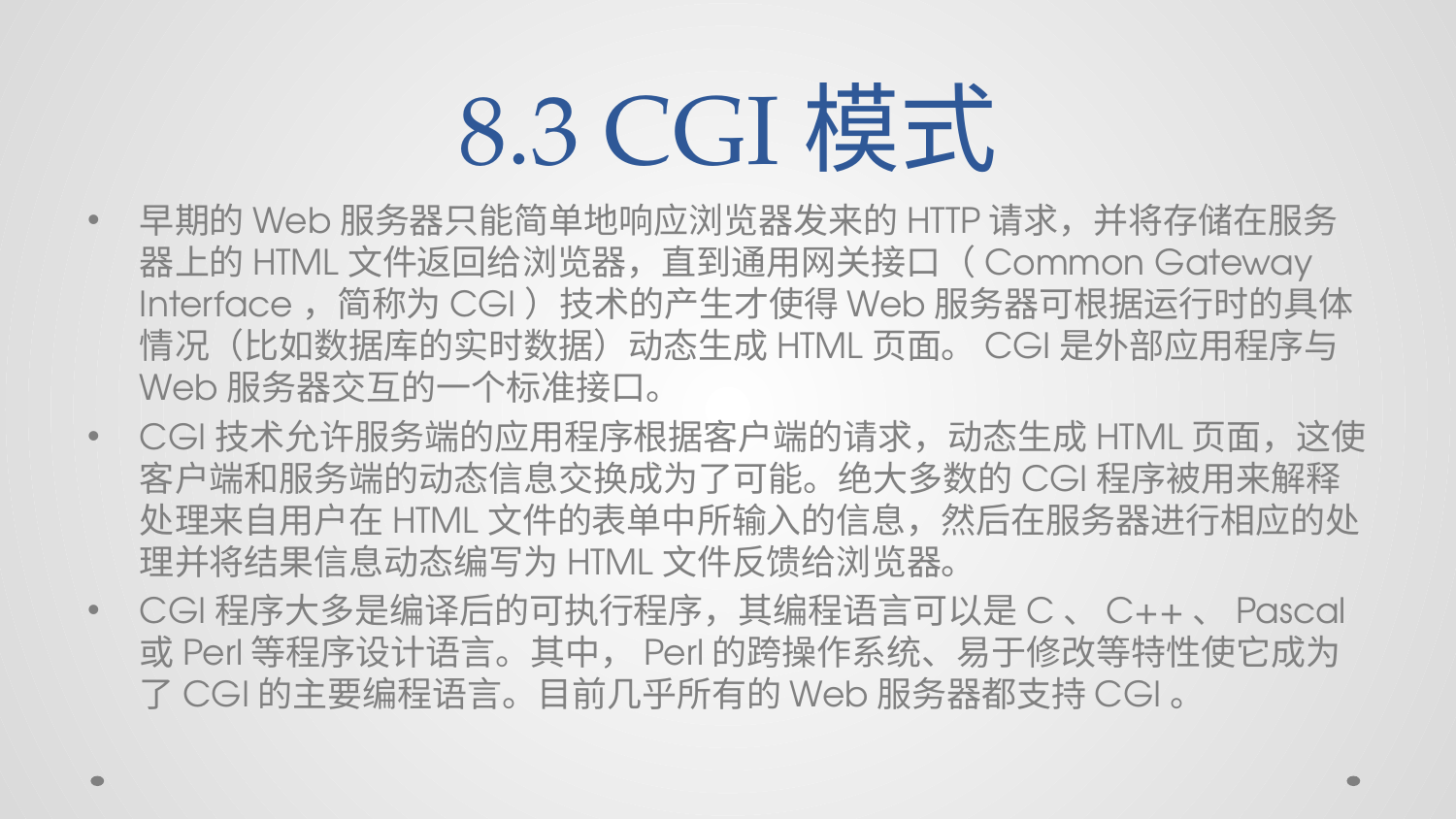

# 8.3 CGI模式
早期的Web服务器只能简单地响应浏览器发来的HTTP请求，并将存储在服务器上的HTML文件返回给浏览器，直到通用网关接口（Common Gateway Interface，简称为CGI）技术的产生才使得Web服务器可根据运行时的具体情况（比如数据库的实时数据）动态生成HTML页面。CGI是外部应用程序与Web服务器交互的一个标准接口。
CGI技术允许服务端的应用程序根据客户端的请求，动态生成HTML页面，这使客户端和服务端的动态信息交换成为了可能。绝大多数的CGI程序被用来解释处理来自用户在HTML文件的表单中所输入的信息，然后在服务器进行相应的处理并将结果信息动态编写为HTML文件反馈给浏览器。
CGI程序大多是编译后的可执行程序，其编程语言可以是C、C++、Pascal或Perl等程序设计语言。其中，Perl的跨操作系统、易于修改等特性使它成为了CGI的主要编程语言。目前几乎所有的Web服务器都支持CGI。